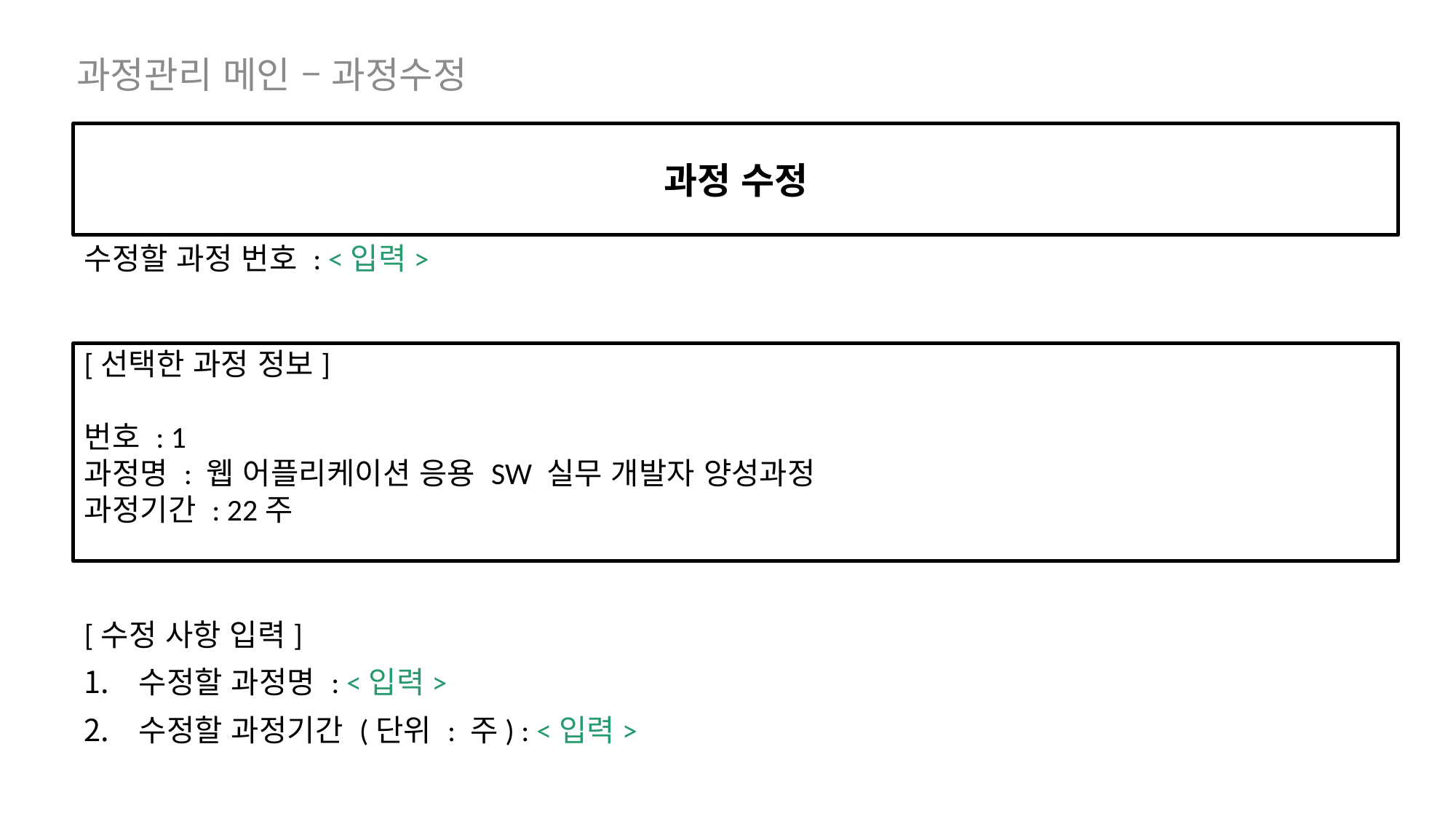

과정관리 메인 – 과정수정
과정 수정
수정할 과정 번호 : <입력>

[선택한 과정 정보]

번호 : 1
과정명 : 웹 어플리케이션 응용 SW 실무 개발자 양성과정
과정기간 : 22주

[수정 사항 입력]
수정할 과정명 : <입력>
수정할 과정기간 (단위 : 주) : <입력>